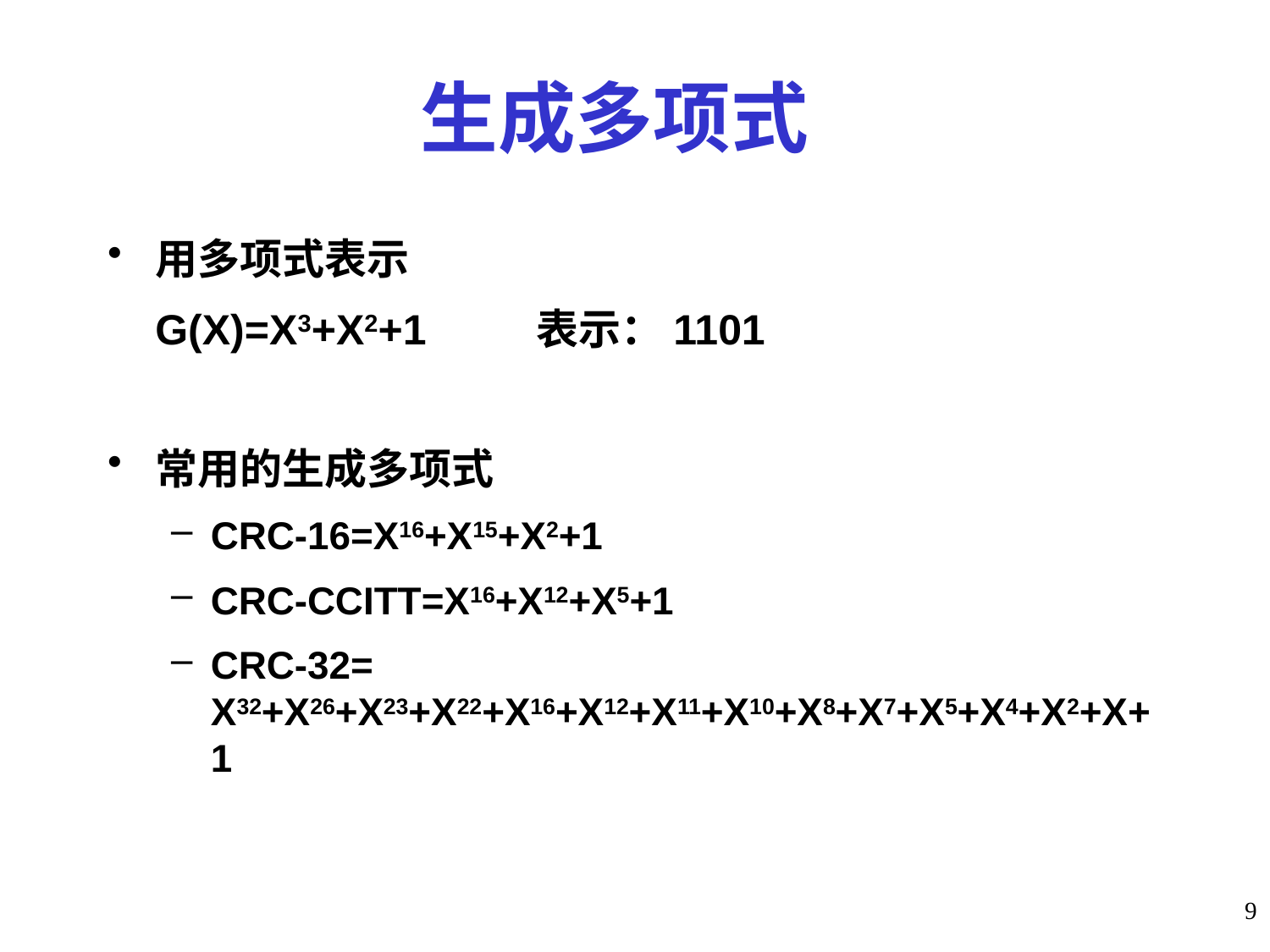

# 生成多项式
用多项式表示
	G(X)=X3+X2+1	表示：1101

常用的生成多项式
CRC-16=X16+X15+X2+1
CRC-CCITT=X16+X12+X5+1
CRC-32= X32+X26+X23+X22+X16+X12+X11+X10+X8+X7+X5+X4+X2+X+1
9